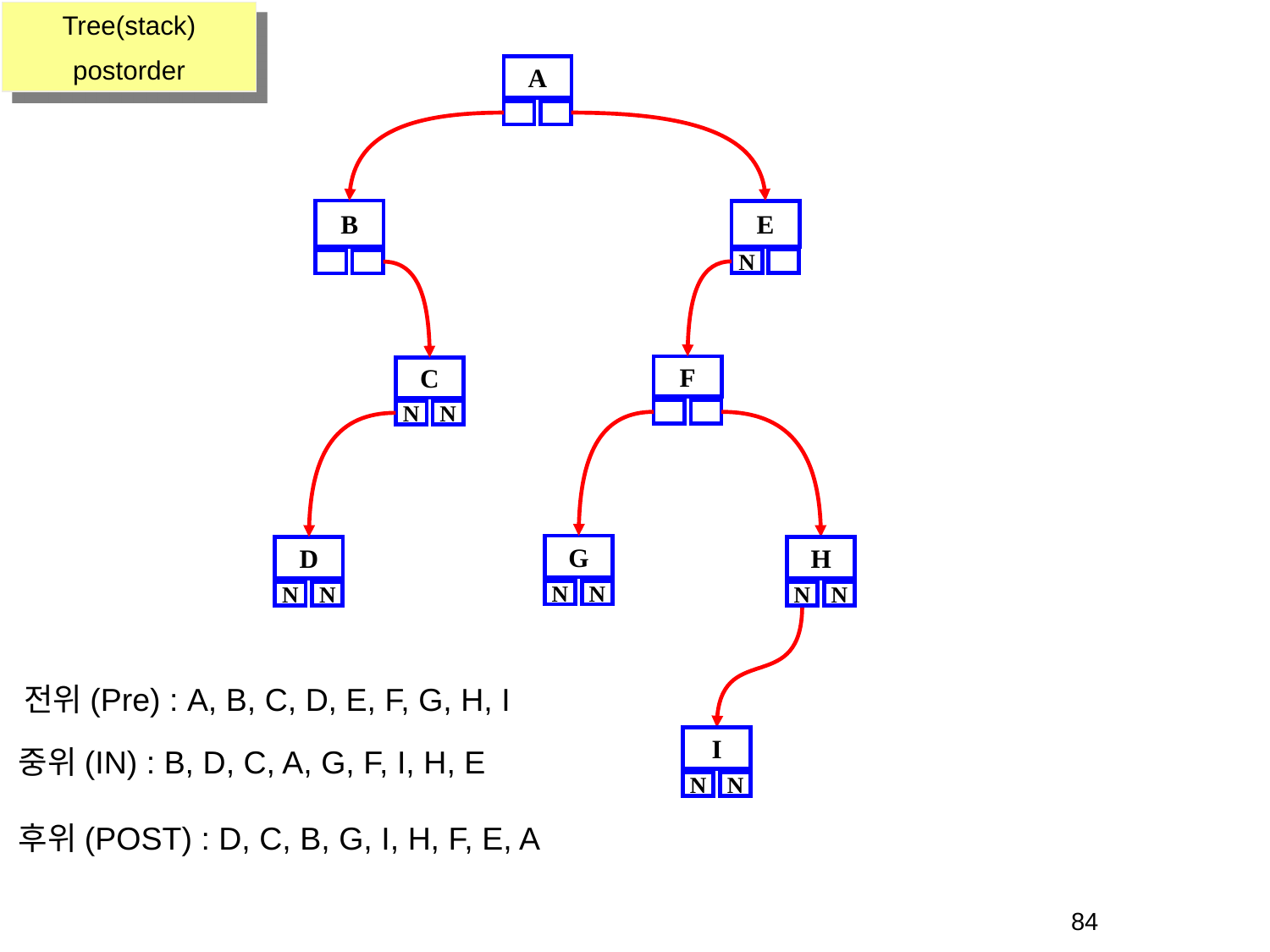

Tree(stack)
postorder
A

B
E
N

F
C

N
N
G
D
H
N
N
N
N
N
N
전위(Pre) : A, B, C, D, E, F, G, H, I
I
중위(IN) : B, D, C, A, G, F, I, H, E

후위(POST) : D, C, B, G, I, H, F, E, A
N
N
84